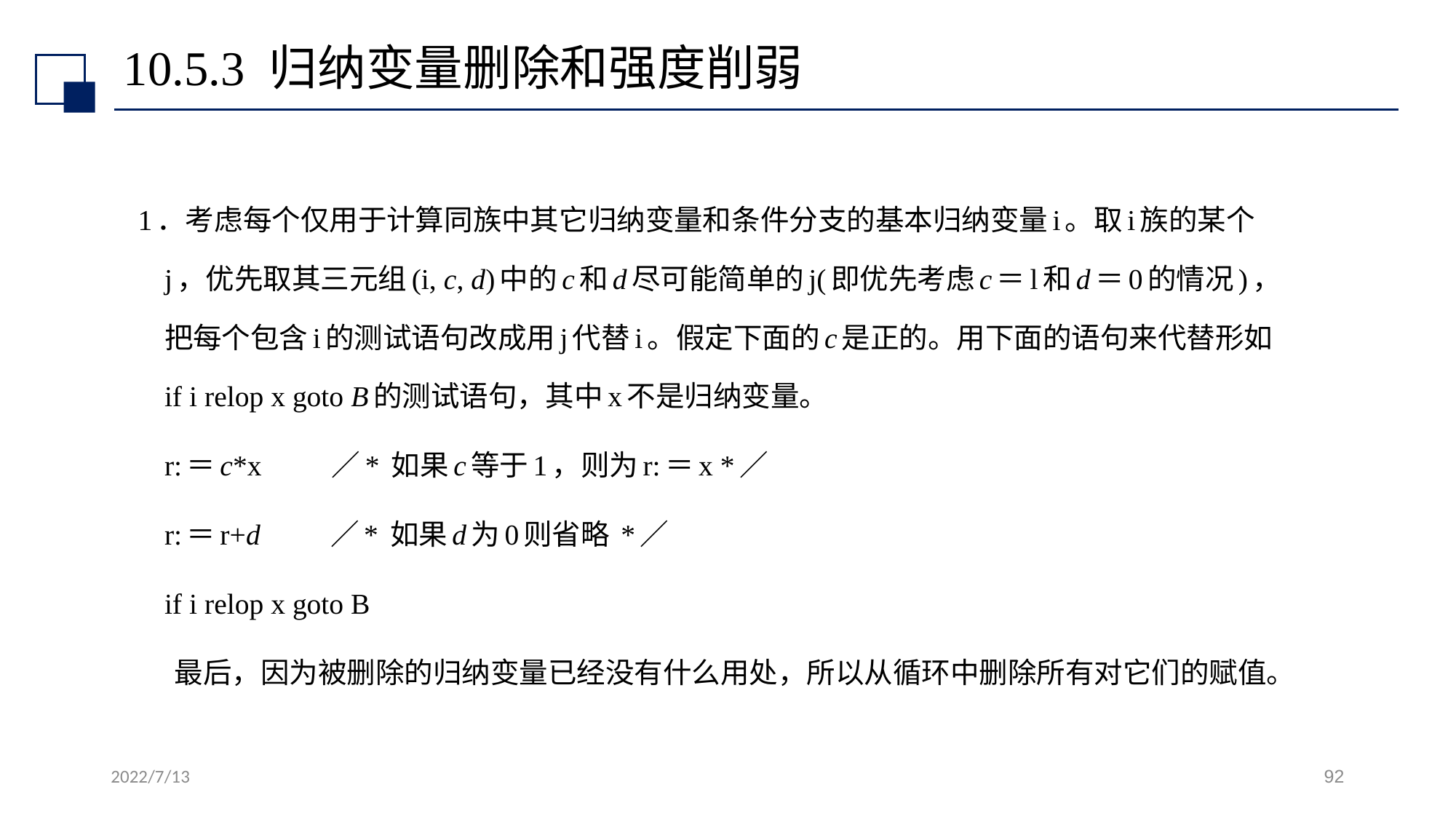

# 10.5.3 归纳变量删除和强度削弱
1．考虑每个仅用于计算同族中其它归纳变量和条件分支的基本归纳变量i。取i族的某个j，优先取其三元组(i, c, d)中的c和d尽可能简单的j(即优先考虑c＝l和d＝0的情况)，把每个包含i的测试语句改成用j代替i。假定下面的c是正的。用下面的语句来代替形如if i relop x goto B的测试语句，其中x不是归纳变量。
		r:＝c*x         ／* 如果c等于1，则为r:＝x *／
		r:＝r+d         ／* 如果d为0则省略 *／
		if i relop x goto B
     最后，因为被删除的归纳变量已经没有什么用处，所以从循环中删除所有对它们的赋值。
2022/7/13
92